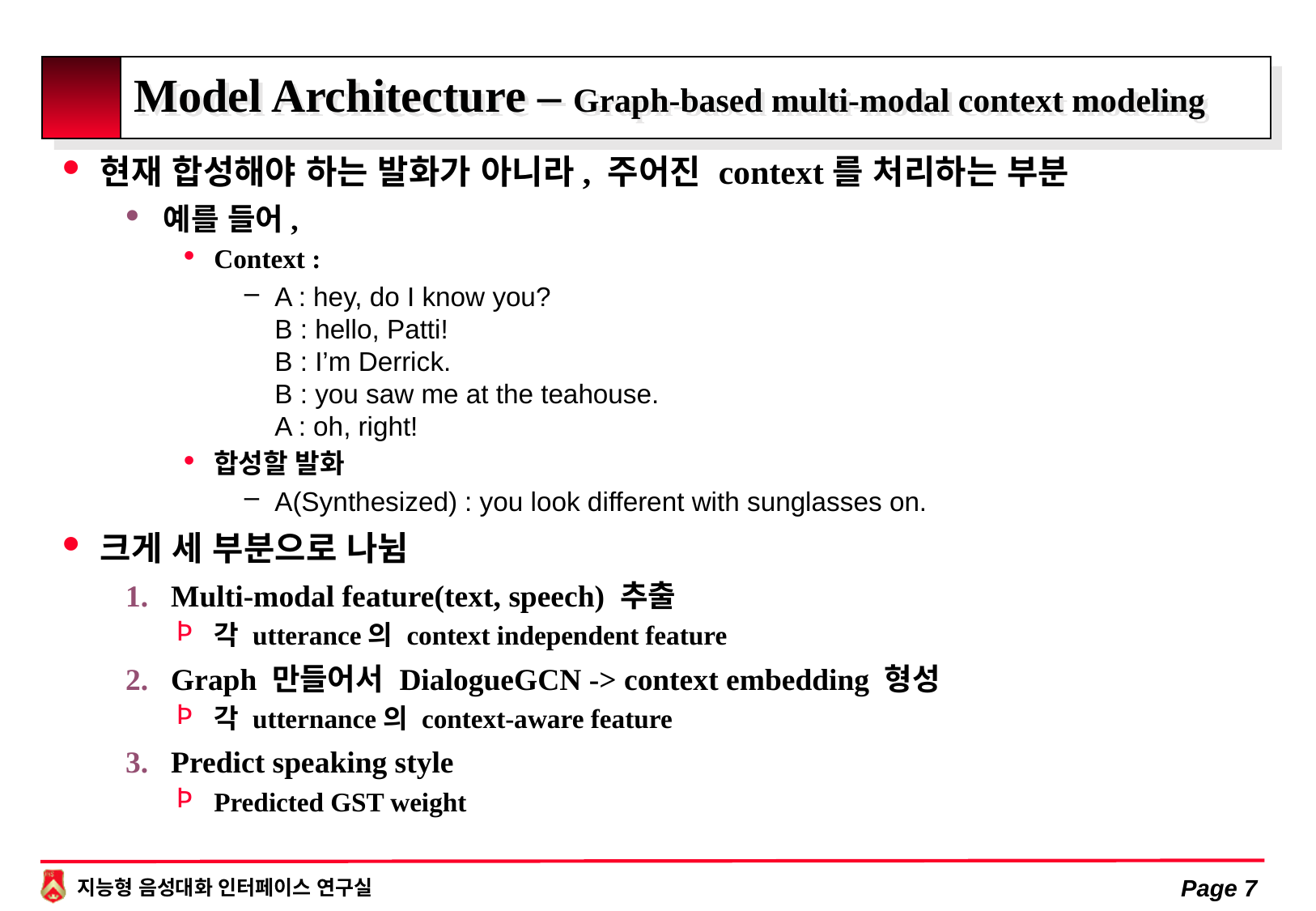

# Model Architecture – Graph-based multi-modal context modeling
현재 합성해야 하는 발화가 아니라, 주어진 context를 처리하는 부분
예를 들어,
Context :
A : hey, do I know you?
B : hello, Patti!
B : I’m Derrick.
B : you saw me at the teahouse.
A : oh, right!
합성할 발화
A(Synthesized) : you look different with sunglasses on.
크게 세 부분으로 나뉨
Multi-modal feature(text, speech) 추출
각 utterance의 context independent feature
Graph 만들어서 DialogueGCN -> context embedding 형성
각 utternance의 context-aware feature
Predict speaking style
Predicted GST weight
Page 7